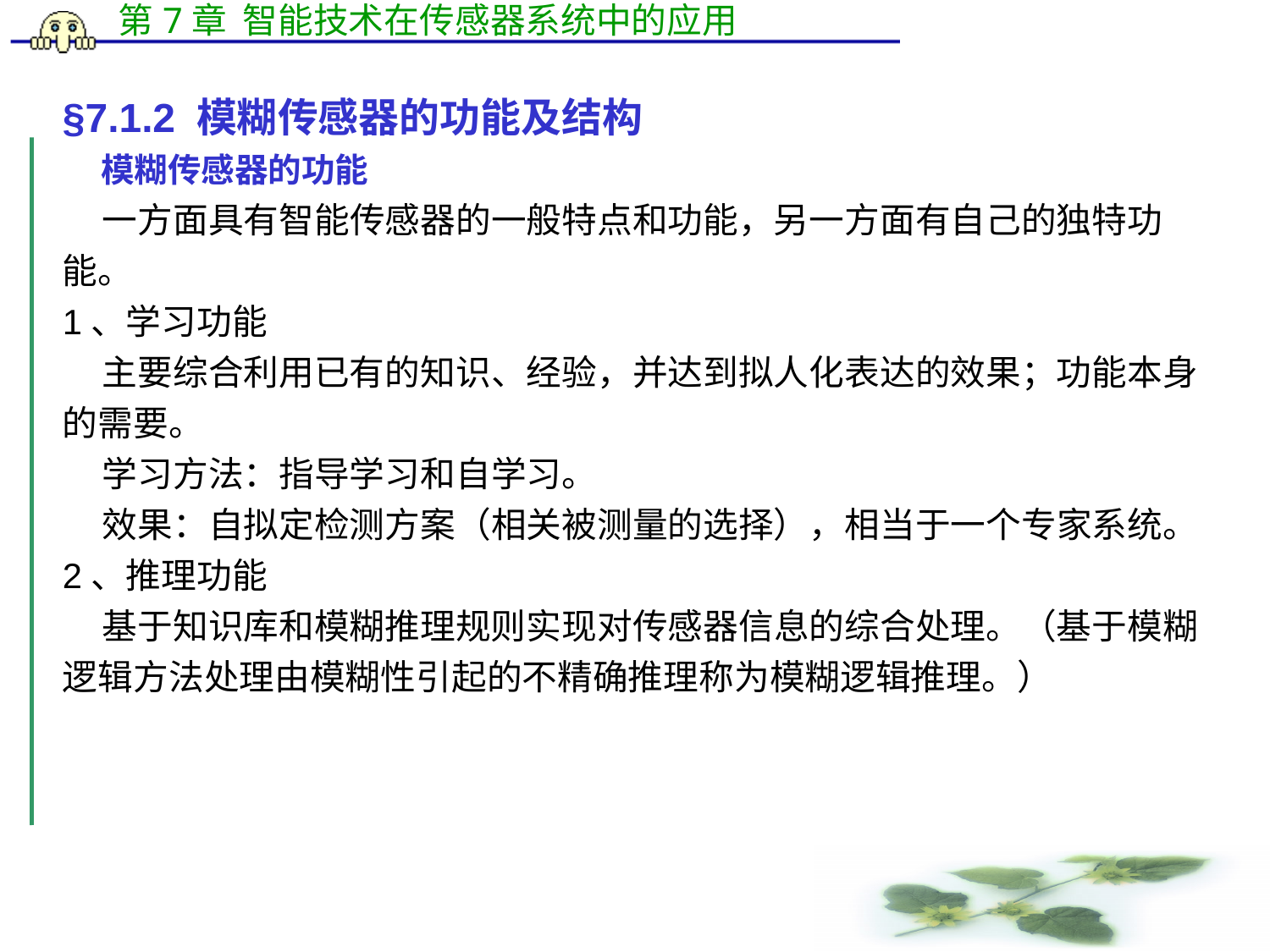

§7.1.2 模糊传感器的功能及结构
    模糊传感器的功能
    一方面具有智能传感器的一般特点和功能，另一方面有自己的独特功
能。
1、学习功能
    主要综合利用已有的知识、经验，并达到拟人化表达的效果；功能本身
的需要。
    学习方法：指导学习和自学习。
    效果：自拟定检测方案（相关被测量的选择），相当于一个专家系统。
2、推理功能
    基于知识库和模糊推理规则实现对传感器信息的综合处理。（基于模糊
逻辑方法处理由模糊性引起的不精确推理称为模糊逻辑推理。）